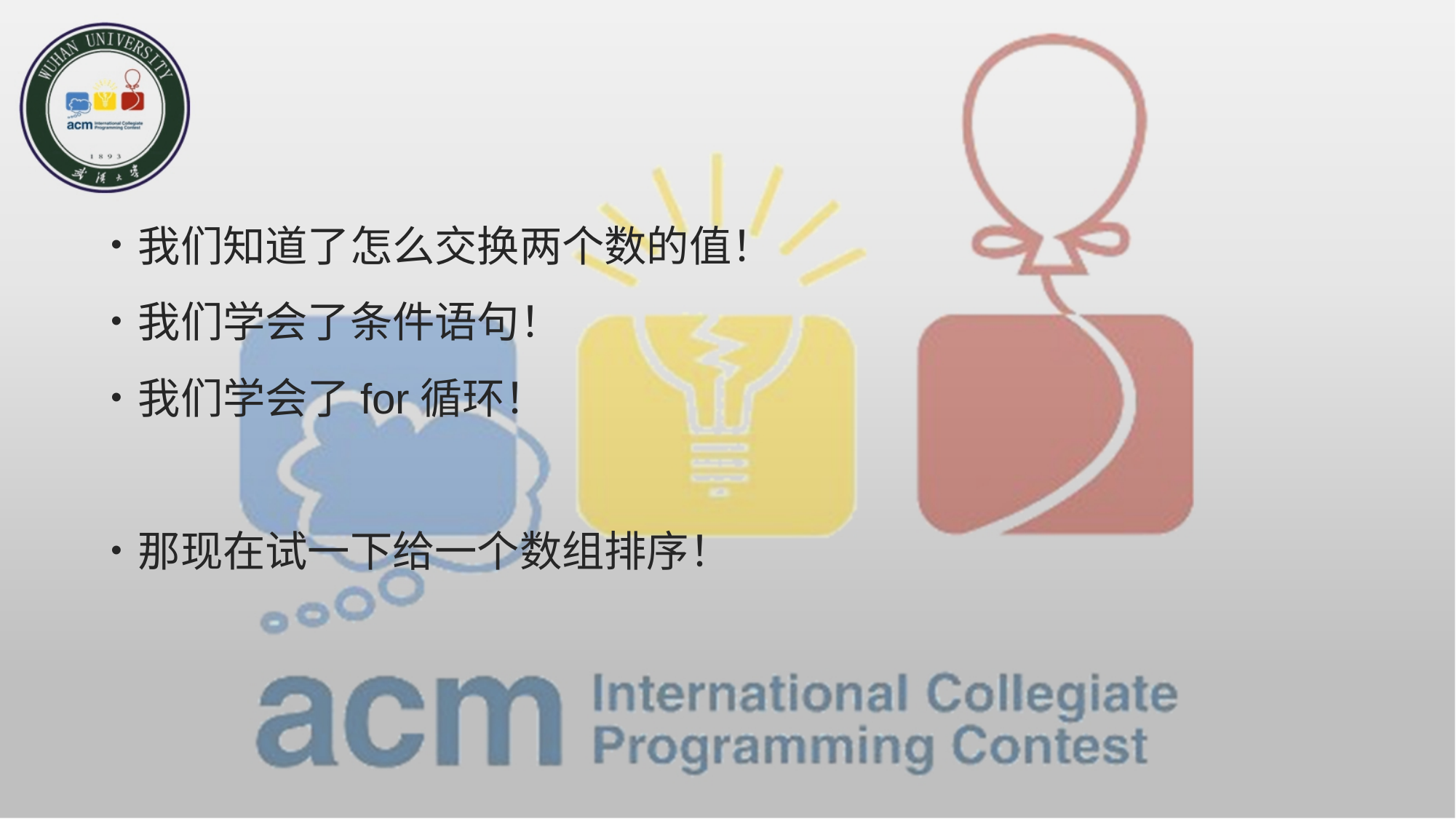

#
我们知道了怎么交换两个数的值！
我们学会了条件语句！
我们学会了for循环！

那现在试一下给一个数组排序！